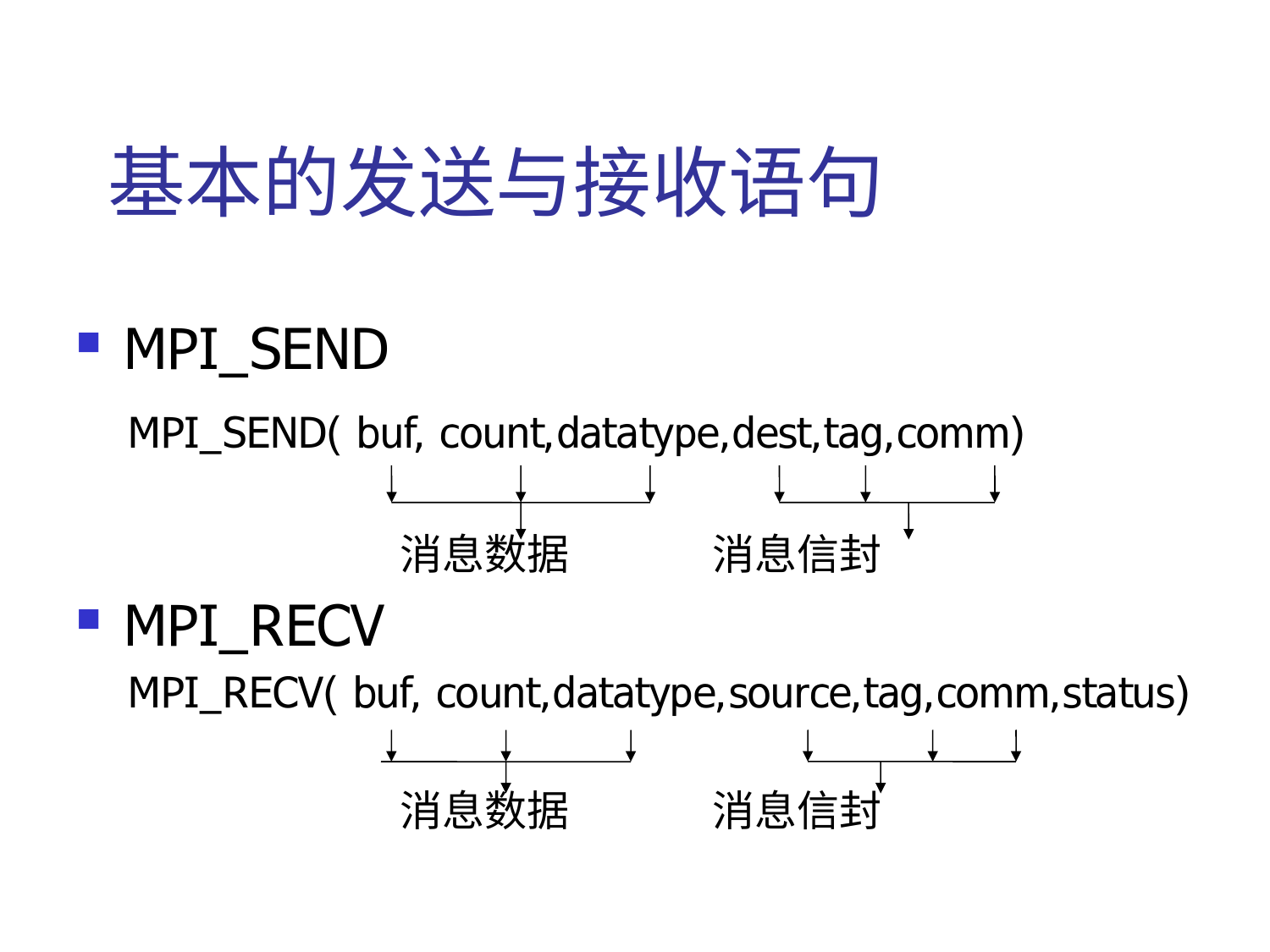

基本的发送与接收语句
MPI_SEND
   MPI_SEND( buf, count,datatype,dest,tag,comm)

                                 消息数据               消息信封
MPI_RECV
    MPI_RECV( buf, count,datatype,source,tag,comm,status)

                                 消息数据               消息信封